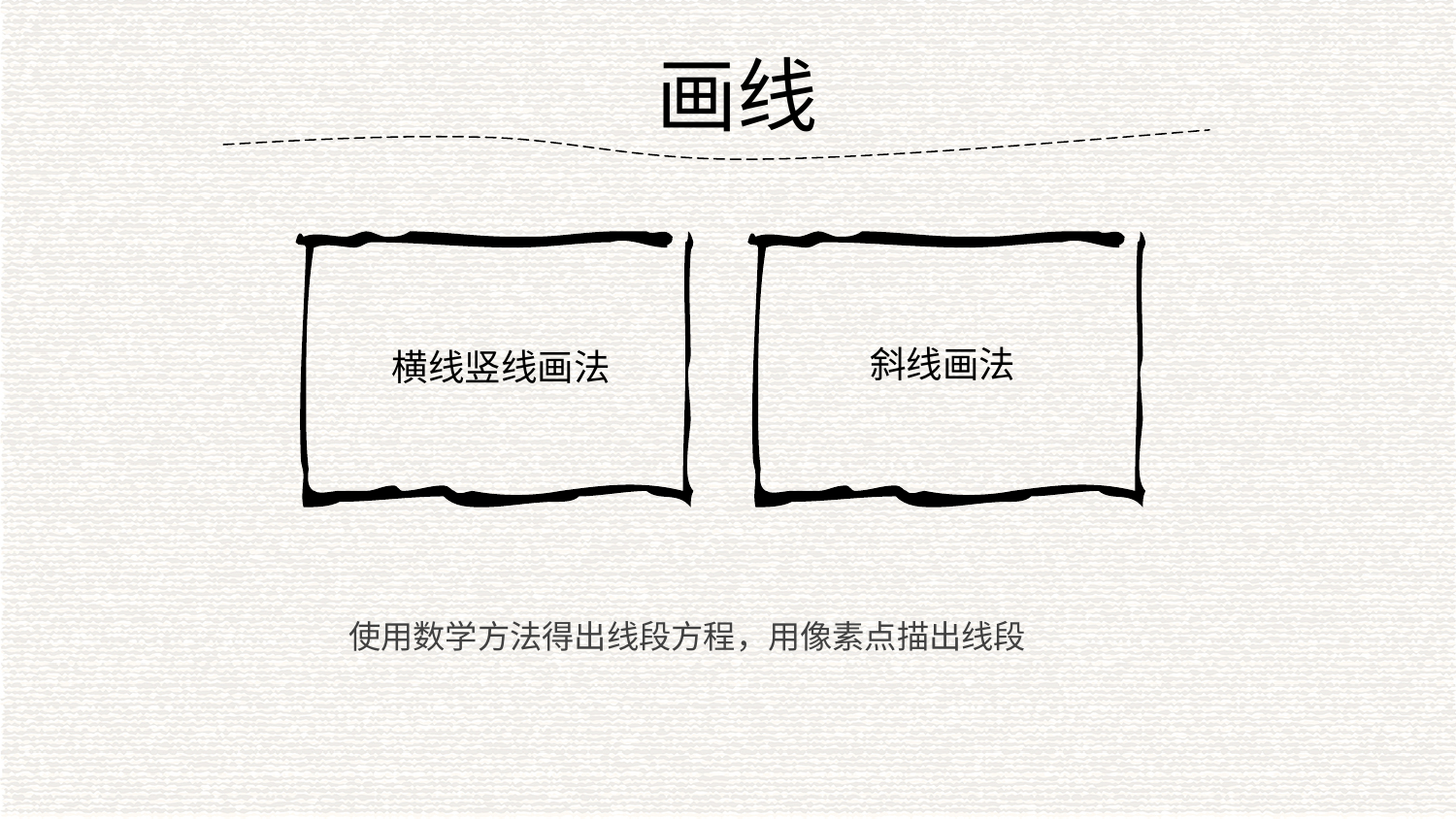

画线

斜线画法
横线竖线画法
　　使用数学方法得出线段方程，用像素点描出线段